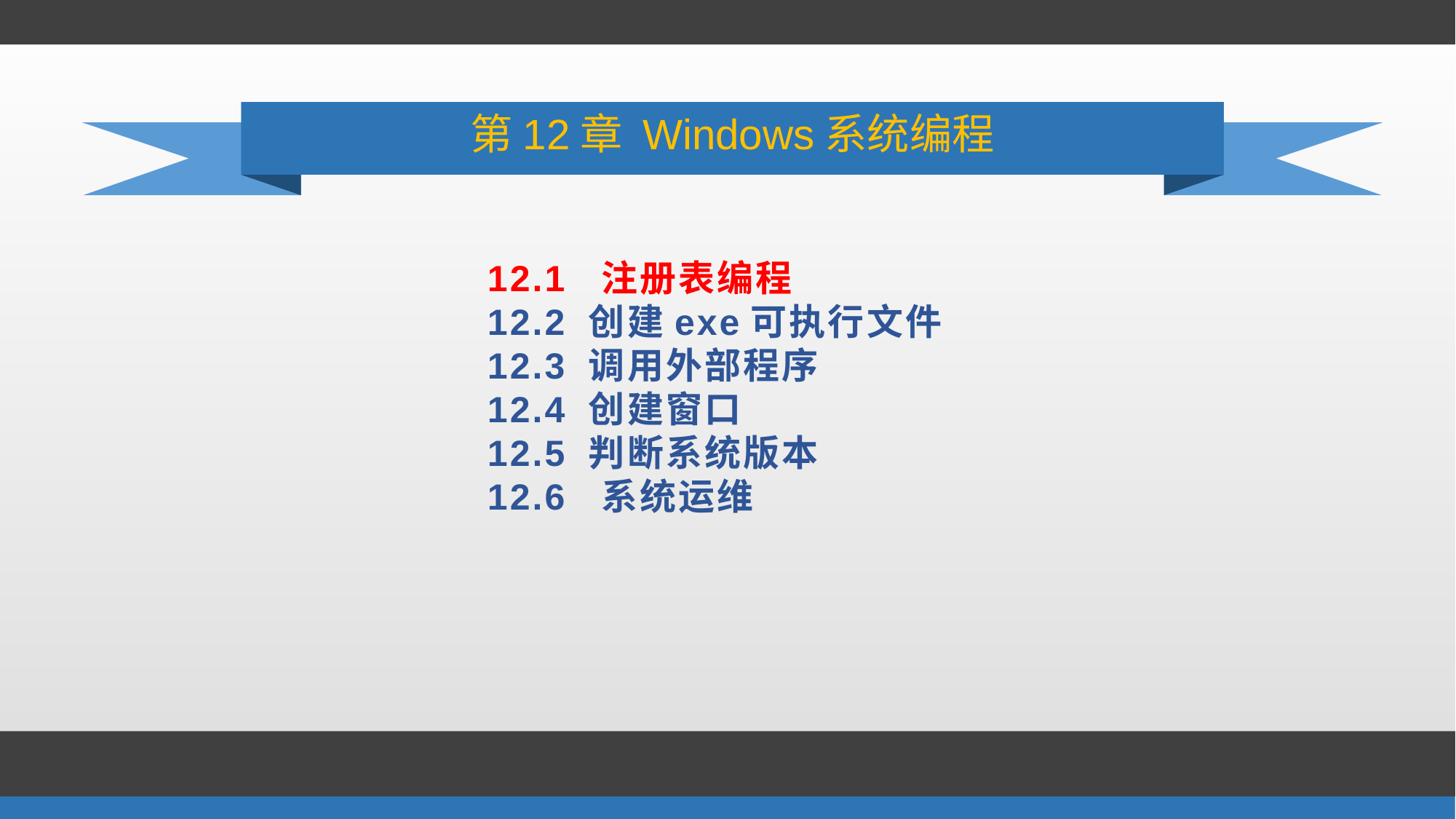

# 第12章 Windows系统编程
12.1  注册表编程
12.2 创建exe可执行文件
12.3 调用外部程序
12.4 创建窗口
12.5 判断系统版本
12.6  系统运维